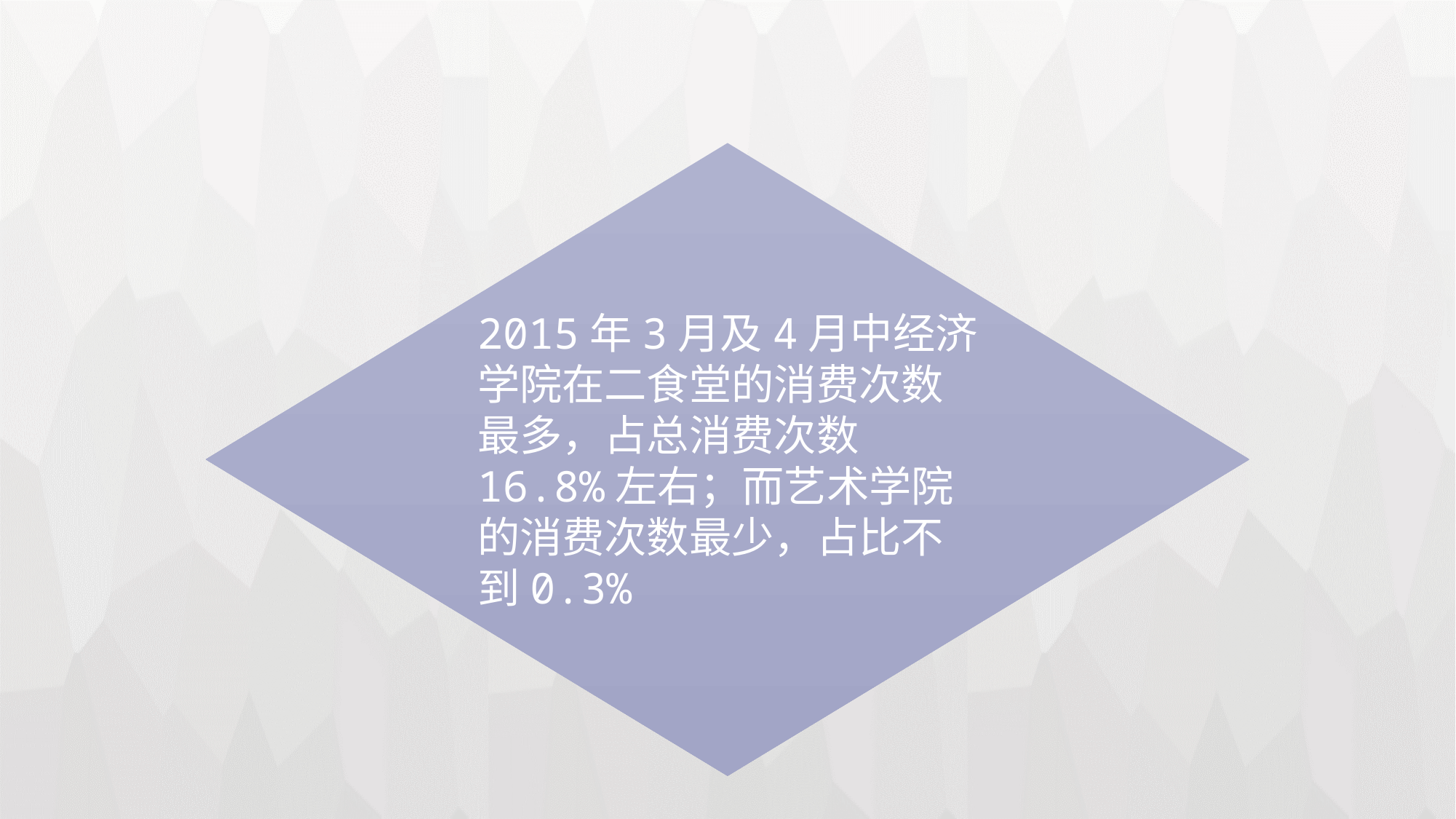

2015年3月及4月中经济学院在二食堂的消费次数最多，占总消费次数16.8%左右；而艺术学院的消费次数最少，占比不到0.3%